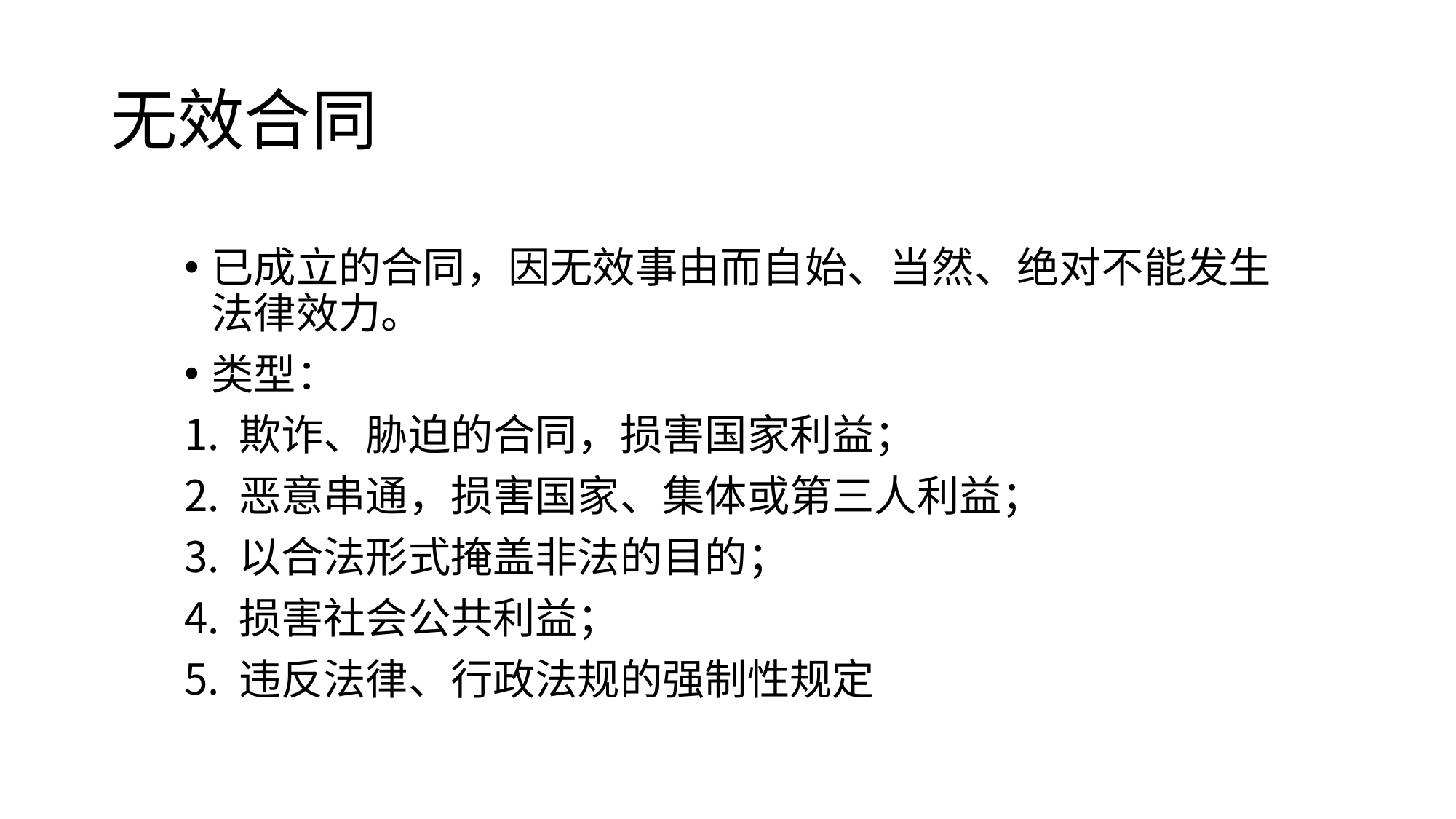

# 无效合同
已成立的合同，因无效事由而自始、当然、绝对不能发生法律效力。
类型：
欺诈、胁迫的合同，损害国家利益；
恶意串通，损害国家、集体或第三人利益；
以合法形式掩盖非法的目的；
损害社会公共利益；
违反法律、行政法规的强制性规定